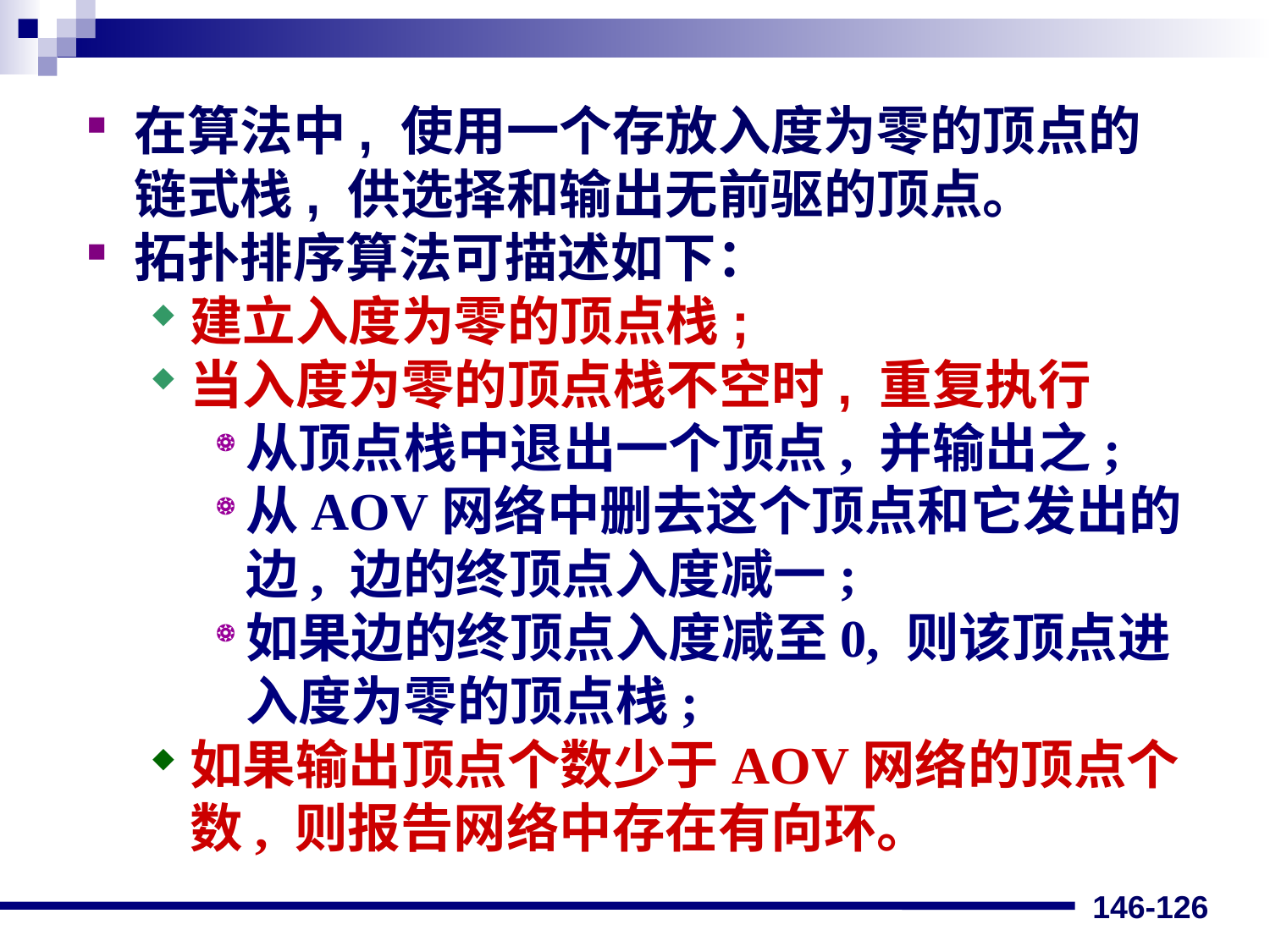

在算法中, 使用一个存放入度为零的顶点的链式栈, 供选择和输出无前驱的顶点。
拓扑排序算法可描述如下：
建立入度为零的顶点栈;
当入度为零的顶点栈不空时, 重复执行
从顶点栈中退出一个顶点, 并输出之;
从AOV网络中删去这个顶点和它发出的边, 边的终顶点入度减一;
如果边的终顶点入度减至0, 则该顶点进入度为零的顶点栈;
如果输出顶点个数少于AOV网络的顶点个数, 则报告网络中存在有向环。
146-126